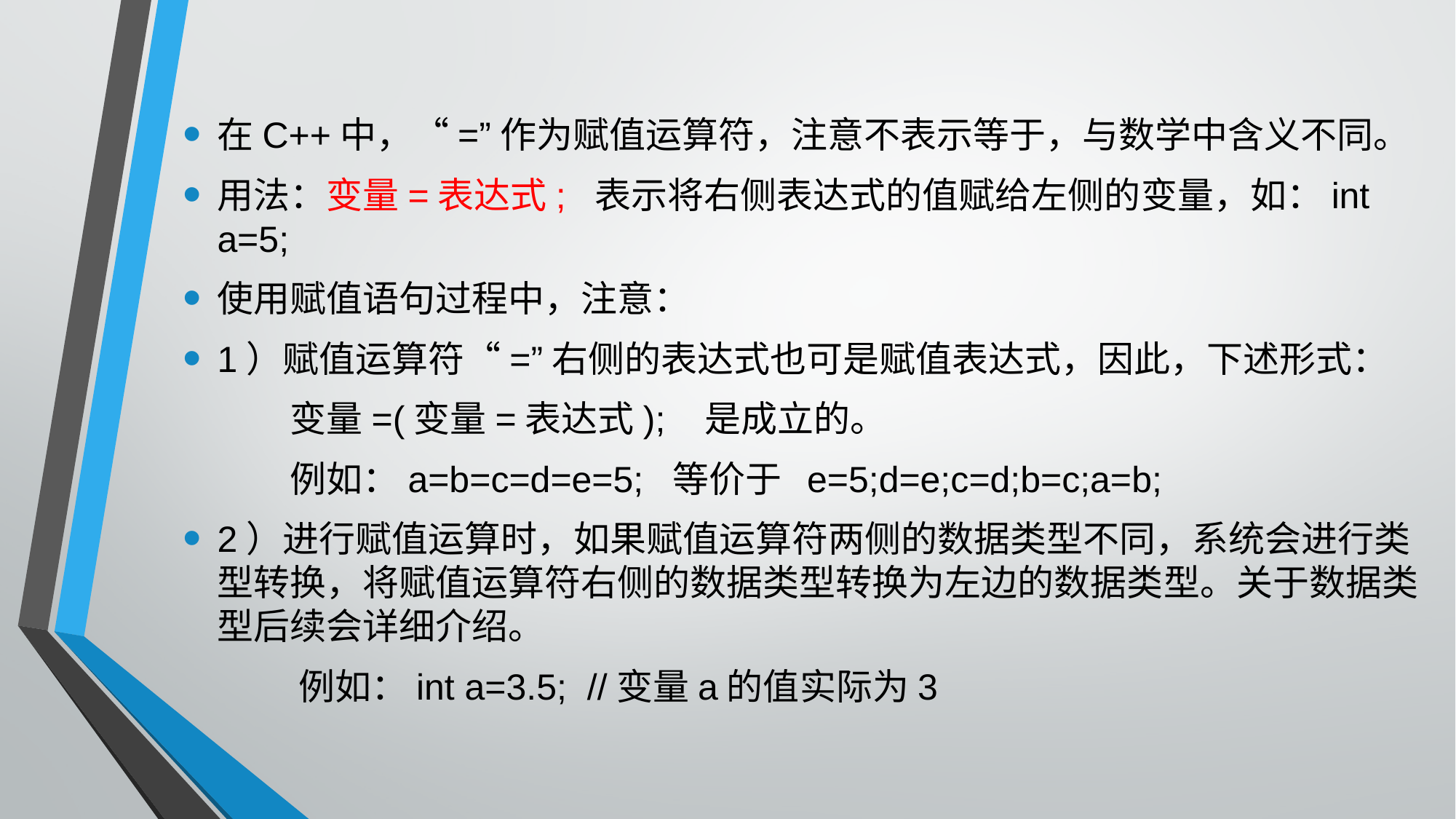

在C++中，“=”作为赋值运算符，注意不表示等于，与数学中含义不同。
用法：变量=表达式;  表示将右侧表达式的值赋给左侧的变量，如：int a=5;
使用赋值语句过程中，注意：
1）赋值运算符“=”右侧的表达式也可是赋值表达式，因此，下述形式：
            变量=(变量=表达式);   是成立的。
            例如：a=b=c=d=e=5;  等价于  e=5;d=e;c=d;b=c;a=b;
2）进行赋值运算时，如果赋值运算符两侧的数据类型不同，系统会进行类型转换，将赋值运算符右侧的数据类型转换为左边的数据类型。关于数据类型后续会详细介绍。
             例如：int a=3.5;  //变量a的值实际为3